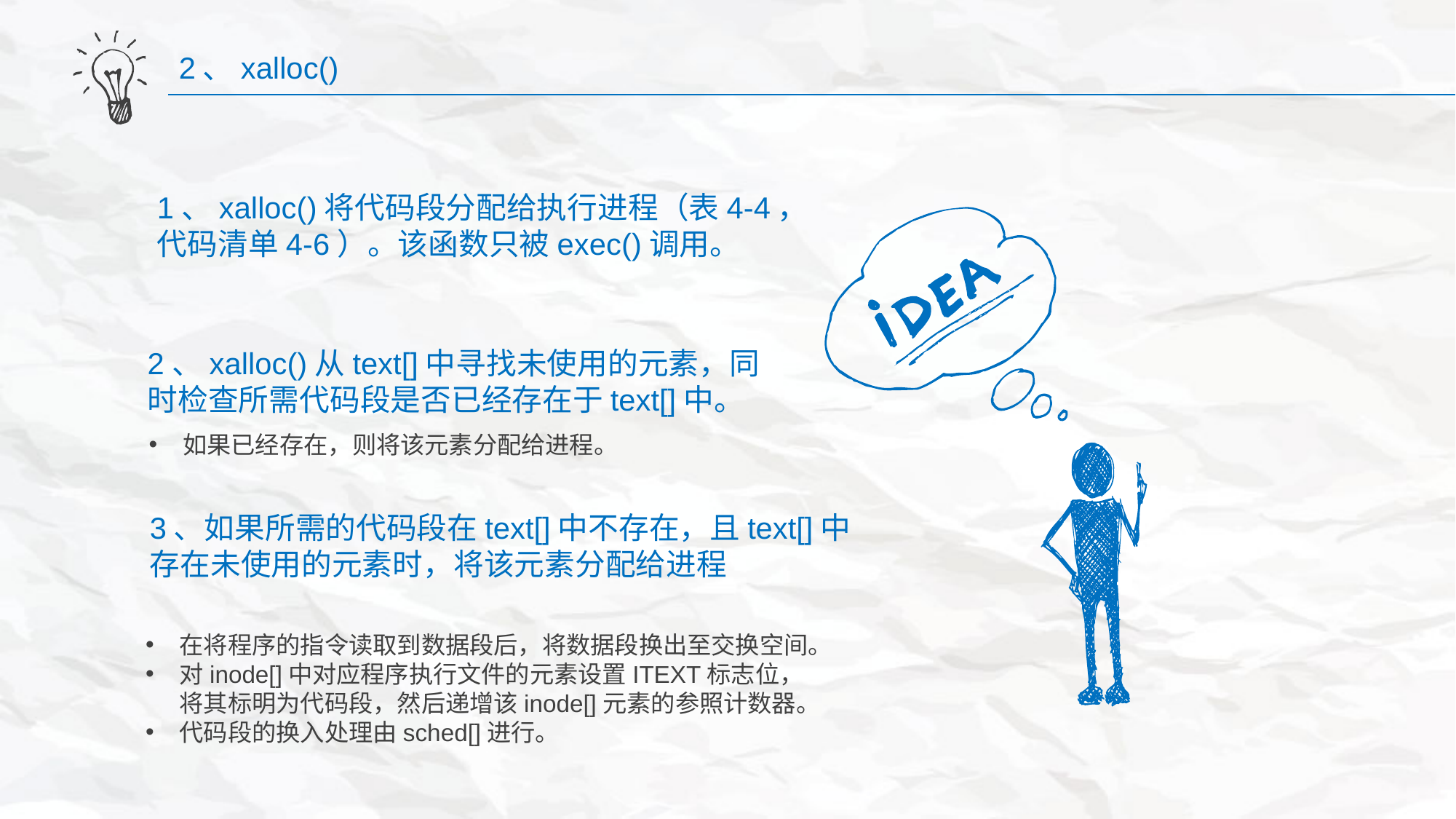

2、xalloc()
1、xalloc()将代码段分配给执行进程（表4-4，代码清单4-6）。该函数只被exec()调用。

2、xalloc()从text[]中寻找未使用的元素，同时检查所需代码段是否已经存在于text[]中。
如果已经存在，则将该元素分配给进程。
3、如果所需的代码段在text[]中不存在，且text[]中存在未使用的元素时，将该元素分配给进程
在将程序的指令读取到数据段后，将数据段换出至交换空间。
对inode[]中对应程序执行文件的元素设置ITEXT标志位，将其标明为代码段，然后递增该inode[]元素的参照计数器。
代码段的换入处理由sched[]进行。